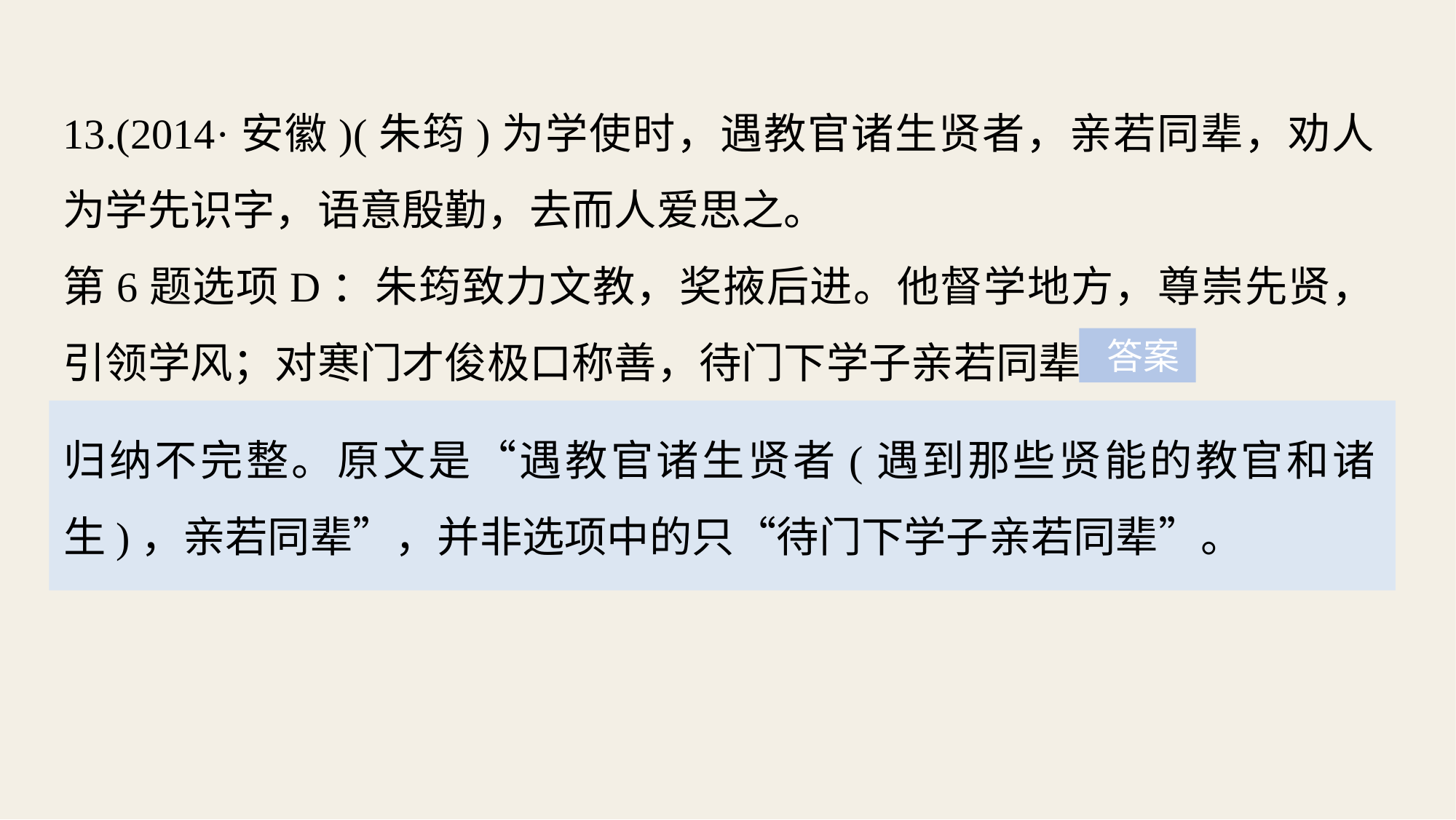

13.(2014·安徽)(朱筠)为学使时，遇教官诸生贤者，亲若同辈，劝人为学先识字，语意殷勤，去而人爱思之。
第6题选项D：朱筠致力文教，奖掖后进。他督学地方，尊崇先贤，引领学风；对寒门才俊极口称善，待门下学子亲若同辈。
 答案
归纳不完整。原文是“遇教官诸生贤者(遇到那些贤能的教官和诸生)，亲若同辈”，并非选项中的只“待门下学子亲若同辈”。